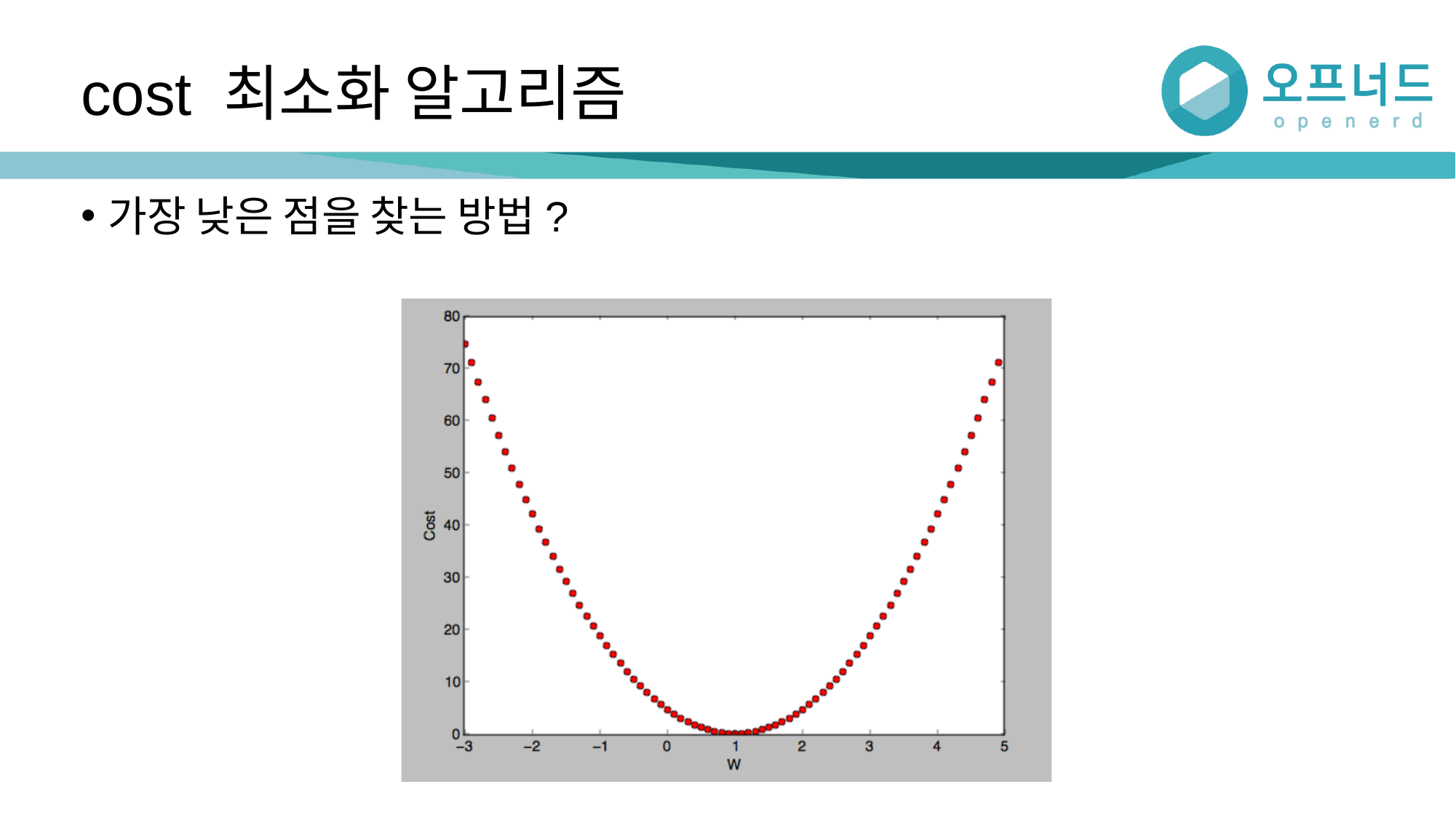

# cost 최소화 알고리즘
가장 낮은 점을 찾는 방법?